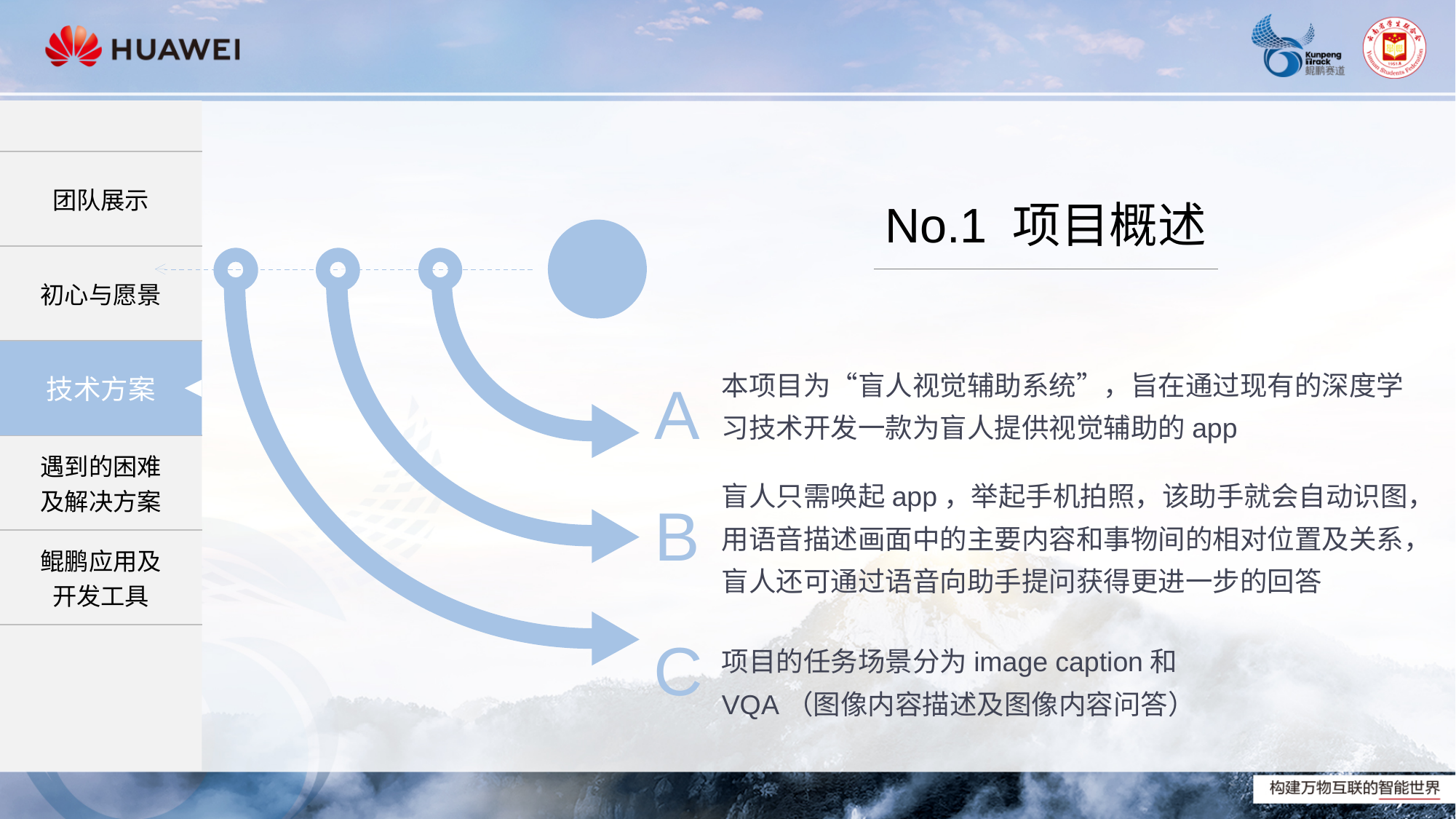

No.1 项目概述

本项目为“盲人视觉辅助系统”，旨在通过现有的深度学习技术开发一款为盲人提供视觉辅助的app
A
盲人只需唤起app，举起手机拍照，该助手就会自动识图，用语音描述画面中的主要内容和事物间的相对位置及关系，盲人还可通过语音向助手提问获得更进一步的回答
B
C
项目的任务场景分为image caption和VQA（图像内容描述及图像内容问答）